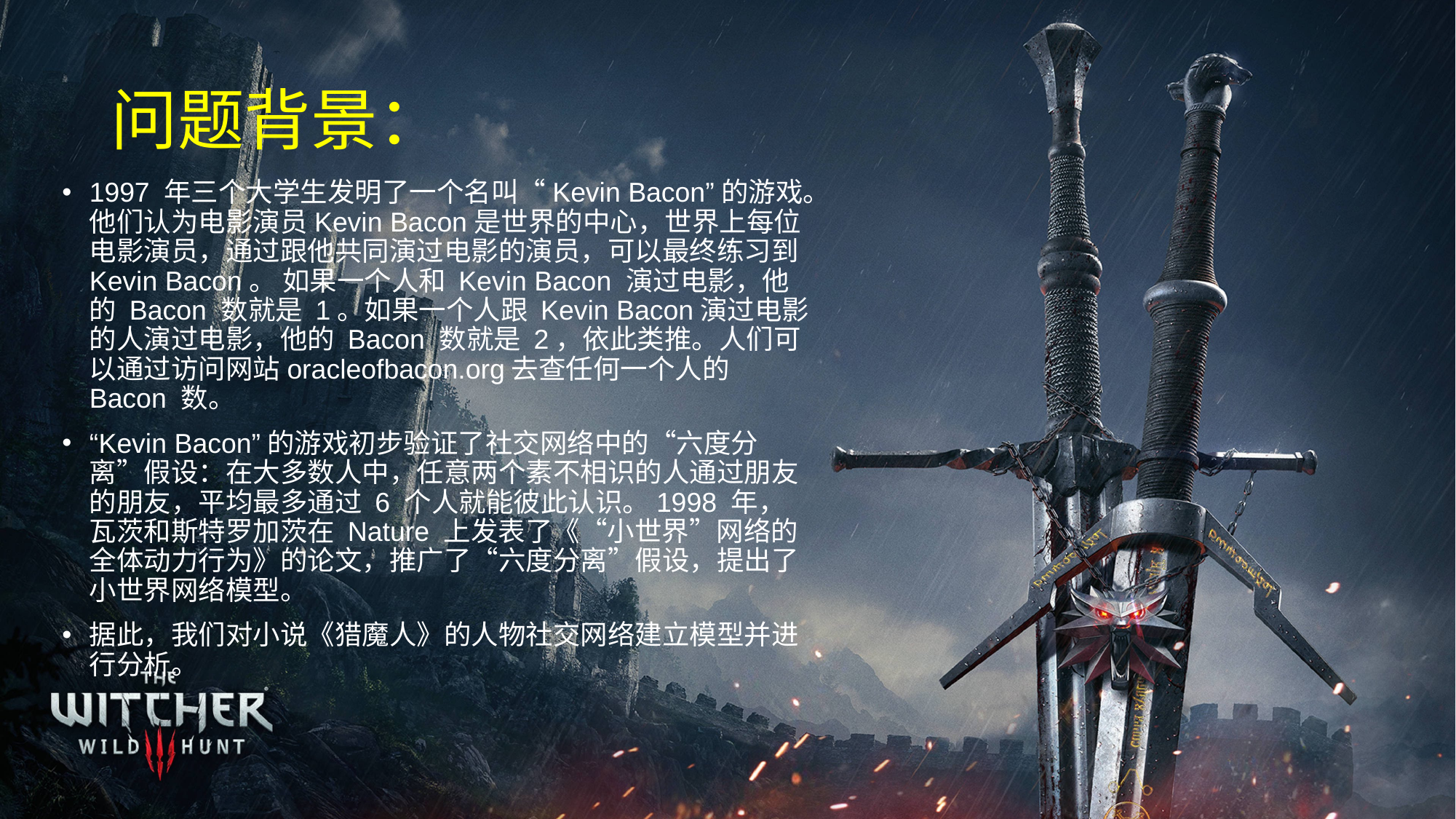

# 问题背景：
1997 年三个大学生发明了一个名叫“Kevin Bacon”的游戏。他们认为电影演员Kevin Bacon是世界的中心，世界上每位电影演员，通过跟他共同演过电影的演员，可以最终练习到 Kevin Bacon。 如果一个人和 Kevin Bacon 演过电影，他的 Bacon 数就是 1。如果一个人跟 Kevin Bacon演过电影的人演过电影，他的 Bacon 数就是 2，依此类推。人们可以通过访问网站oracleofbacon.org去查任何一个人的 Bacon 数。
“Kevin Bacon”的游戏初步验证了社交网络中的“六度分离”假设：在大多数人中，任意两个素不相识的人通过朋友的朋友，平均最多通过 6 个人就能彼此认识。1998 年，瓦茨和斯特罗加茨在 Nature 上发表了《“小世界”网络的全体动力行为》的论文，推广了“六度分离”假设，提出了小世界网络模型。
据此，我们对小说《猎魔人》的人物社交网络建立模型并进行分析。